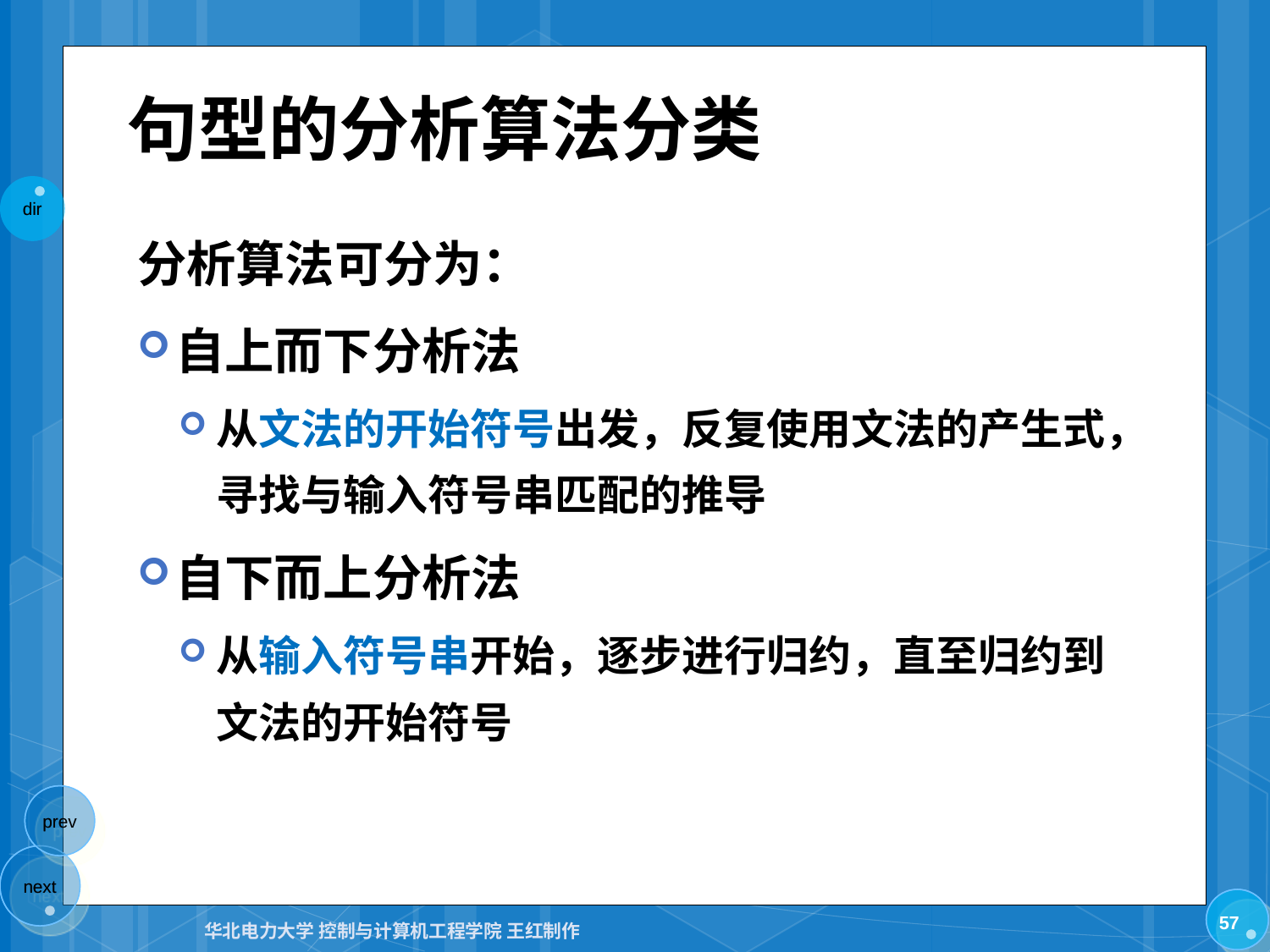

# 句型的分析算法分类
分析算法可分为：
自上而下分析法
从文法的开始符号出发，反复使用文法的产生式，寻找与输入符号串匹配的推导
自下而上分析法
从输入符号串开始，逐步进行归约，直至归约到文法的开始符号
57
华北电力大学 控制与计算机工程学院 王红制作